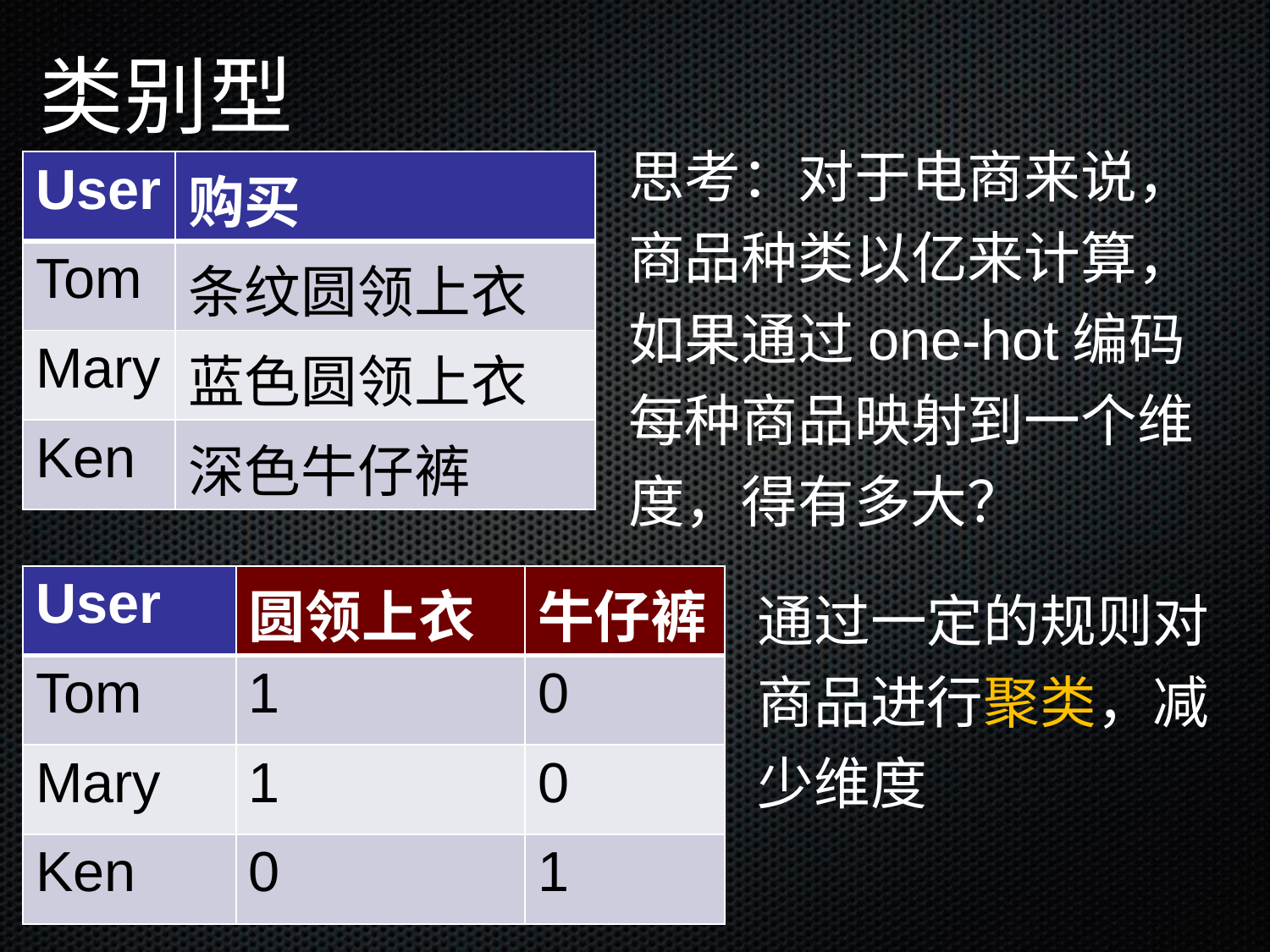

类别型
思考：对于电商来说，商品种类以亿来计算，如果通过one-hot编码每种商品映射到一个维度，得有多大？
| User | 购买 |
| --- | --- |
| Tom | 条纹圆领上衣 |
| Mary | 蓝色圆领上衣 |
| Ken | 深色牛仔裤 |
| User | 圆领上衣 | 牛仔裤 |
| --- | --- | --- |
| Tom | 1 | 0 |
| Mary | 1 | 0 |
| Ken | 0 | 1 |
通过一定的规则对商品进行聚类，减少维度